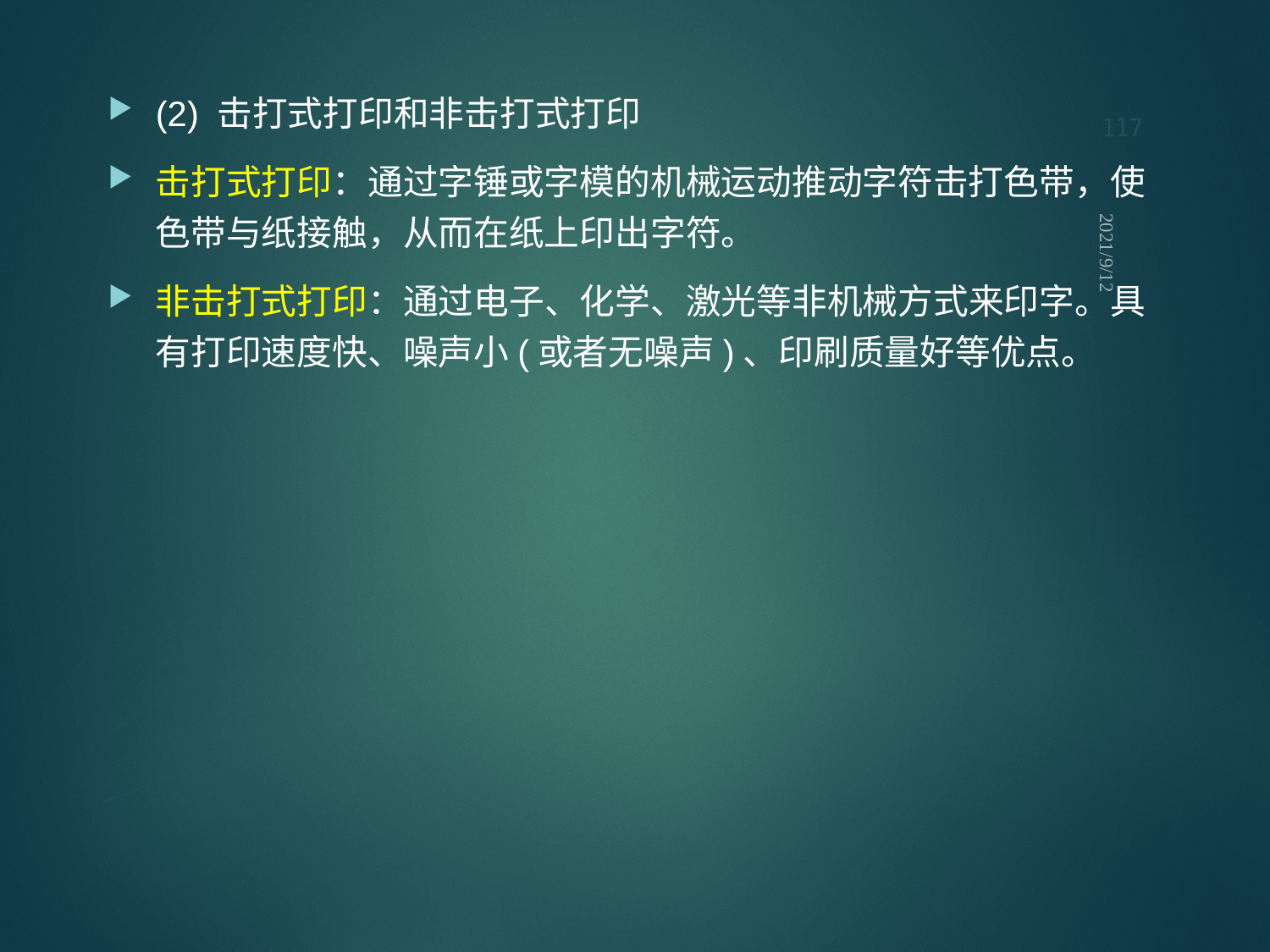

117
(2) 击打式打印和非击打式打印
击打式打印：通过字锤或字模的机械运动推动字符击打色带，使色带与纸接触，从而在纸上印出字符。
非击打式打印：通过电子、化学、激光等非机械方式来印字。具有打印速度快、噪声小(或者无噪声)、印刷质量好等优点。
2021/9/12